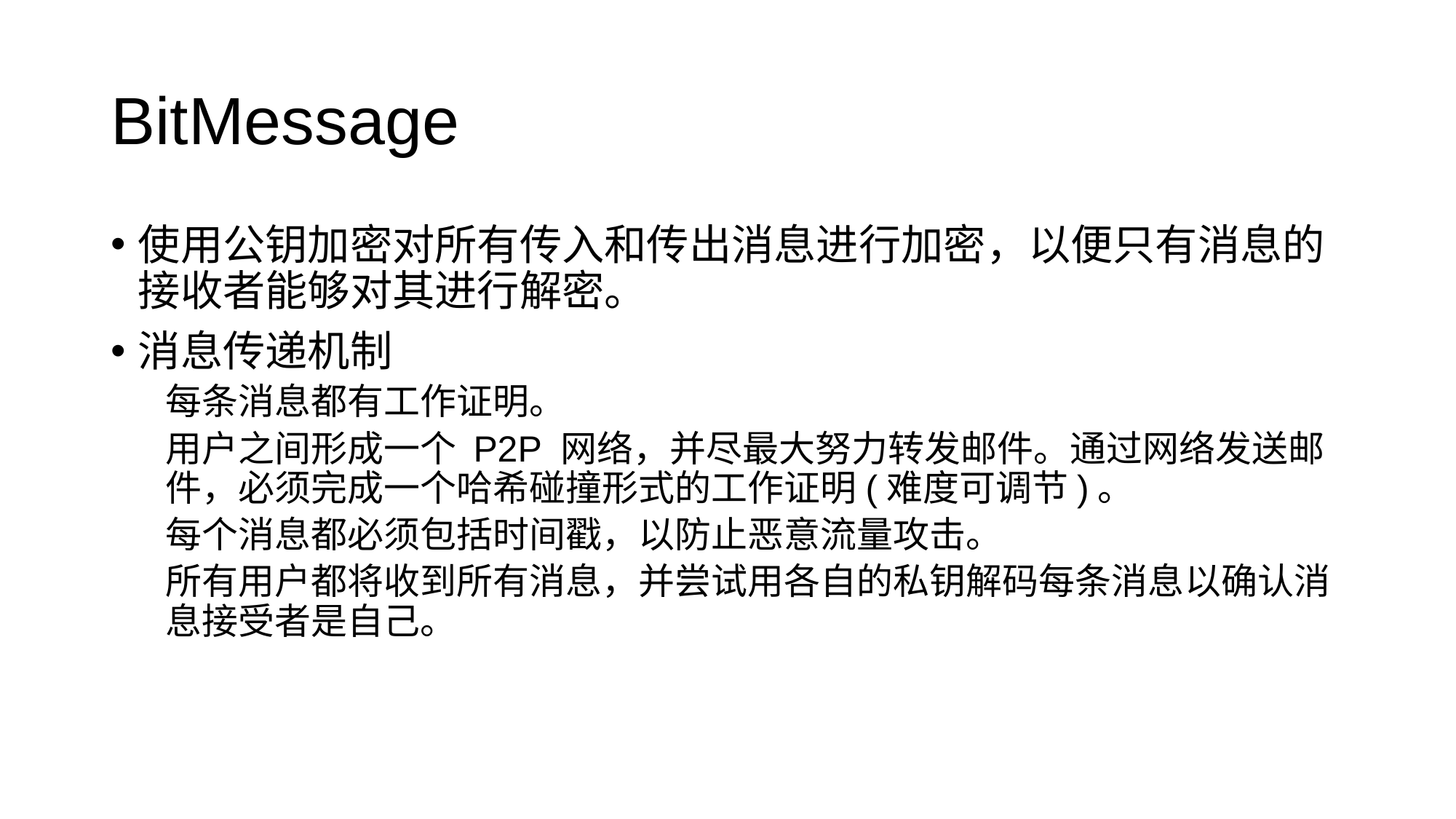

# BitMessage
使用公钥加密对所有传入和传出消息进行加密，以便只有消息的接收者能够对其进行解密。
消息传递机制
每条消息都有工作证明。
用户之间形成一个 P2P 网络，并尽最大努力转发邮件。通过网络发送邮件，必须完成一个哈希碰撞形式的工作证明(难度可调节)。
每个消息都必须包括时间戳，以防止恶意流量攻击。
所有用户都将收到所有消息，并尝试用各自的私钥解码每条消息以确认消息接受者是自己。